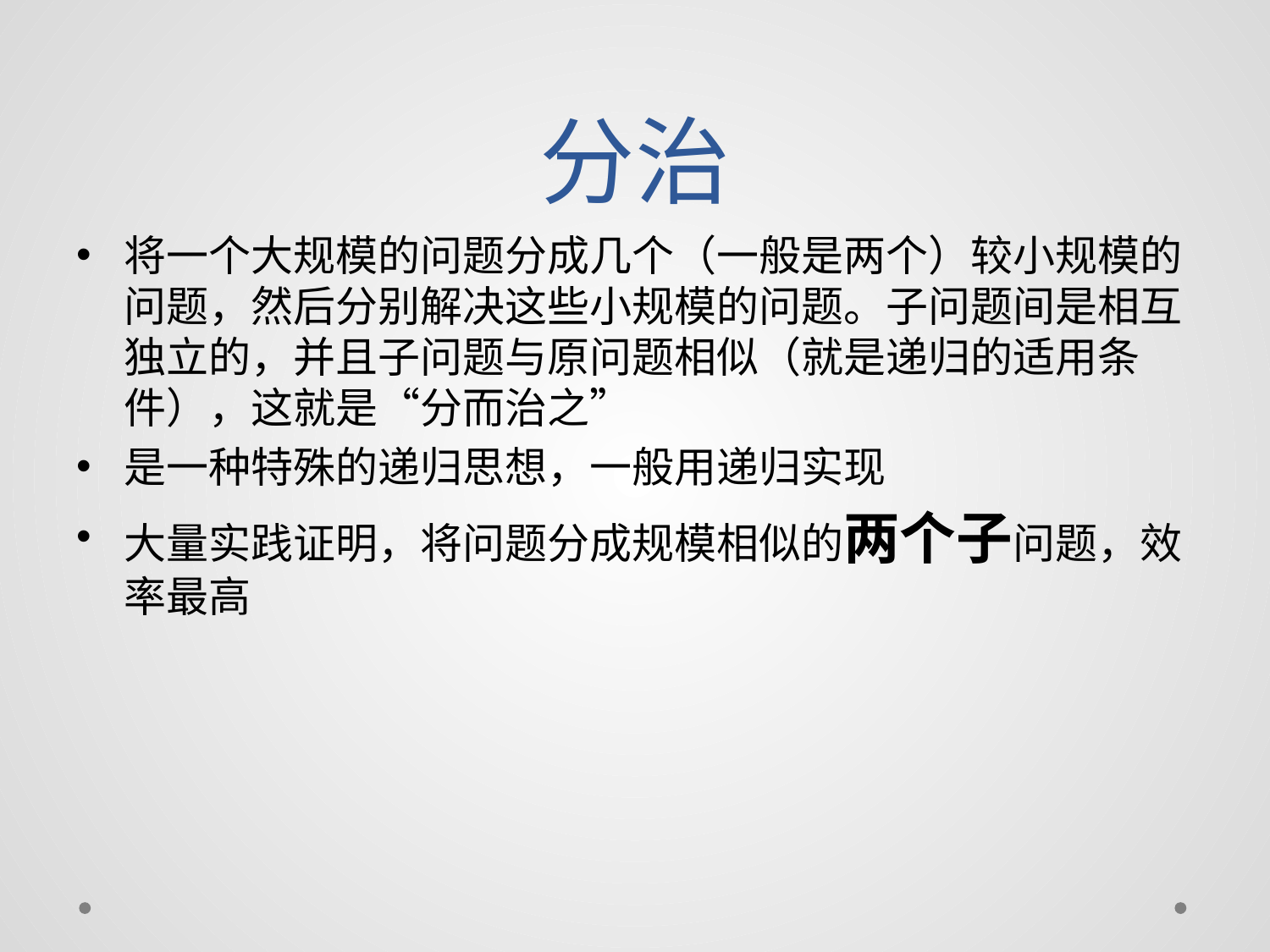

# 分治
将一个大规模的问题分成几个（一般是两个）较小规模的问题，然后分别解决这些小规模的问题。子问题间是相互独立的，并且子问题与原问题相似（就是递归的适用条件），这就是“分而治之”
是一种特殊的递归思想，一般用递归实现
大量实践证明，将问题分成规模相似的两个子问题，效率最高